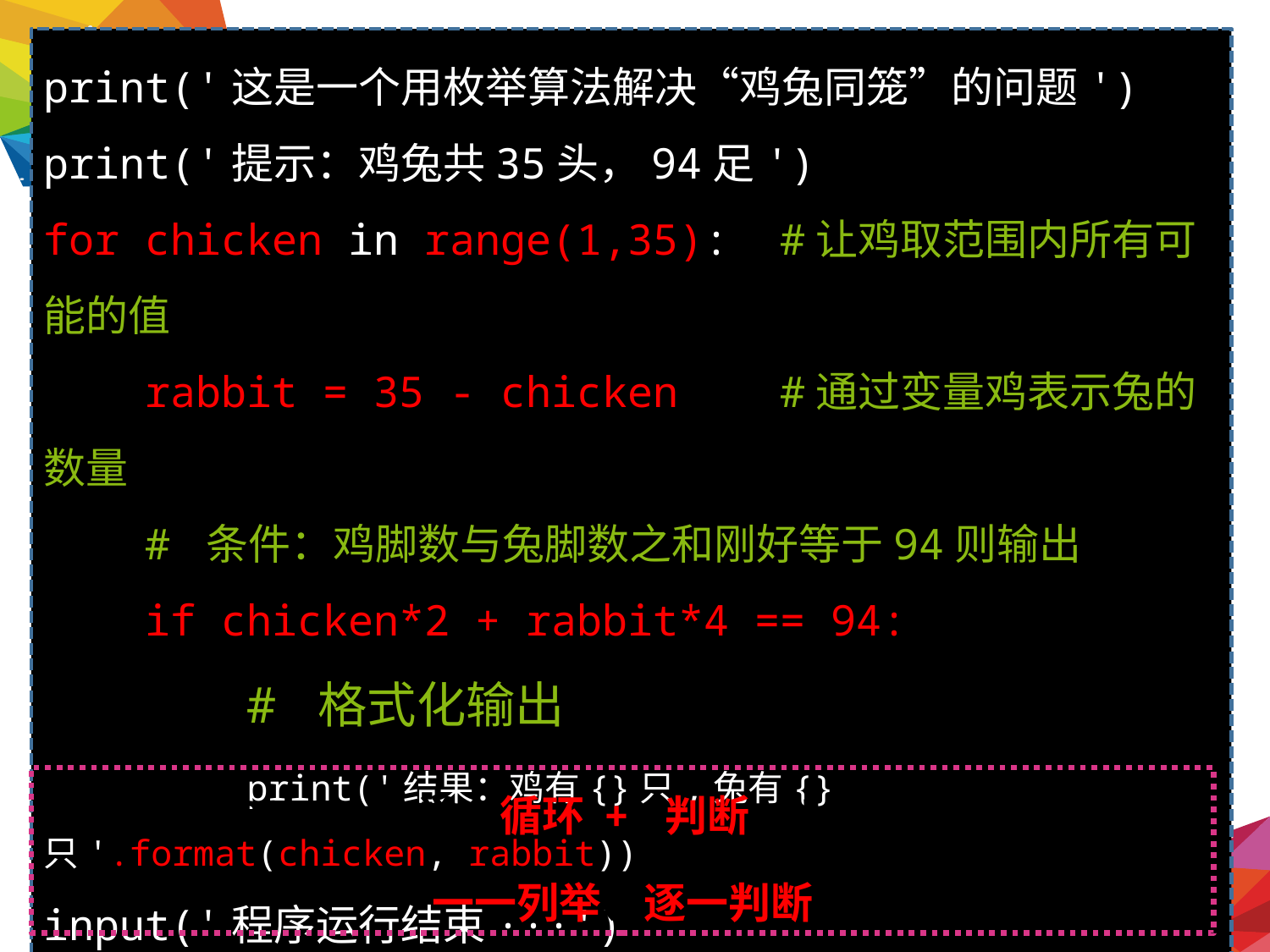

print('这是一个用枚举算法解决“鸡兔同笼”的问题')
print('提示：鸡兔共35头，94足')
for chicken in range(1,35):  #让鸡取范围内所有可能的值
    rabbit = 35 - chicken    #通过变量鸡表示兔的数量
    # 条件：鸡脚数与兔脚数之和刚好等于94则输出
    if chicken*2 + rabbit*4 == 94:
            # 格式化输出
        print('结果：鸡有{}只,兔有{}只'.format(chicken, rabbit))
input('程序运行结束···')
P91  枚举：循环 + 判断     ！不重不漏
一一列举、逐一判断